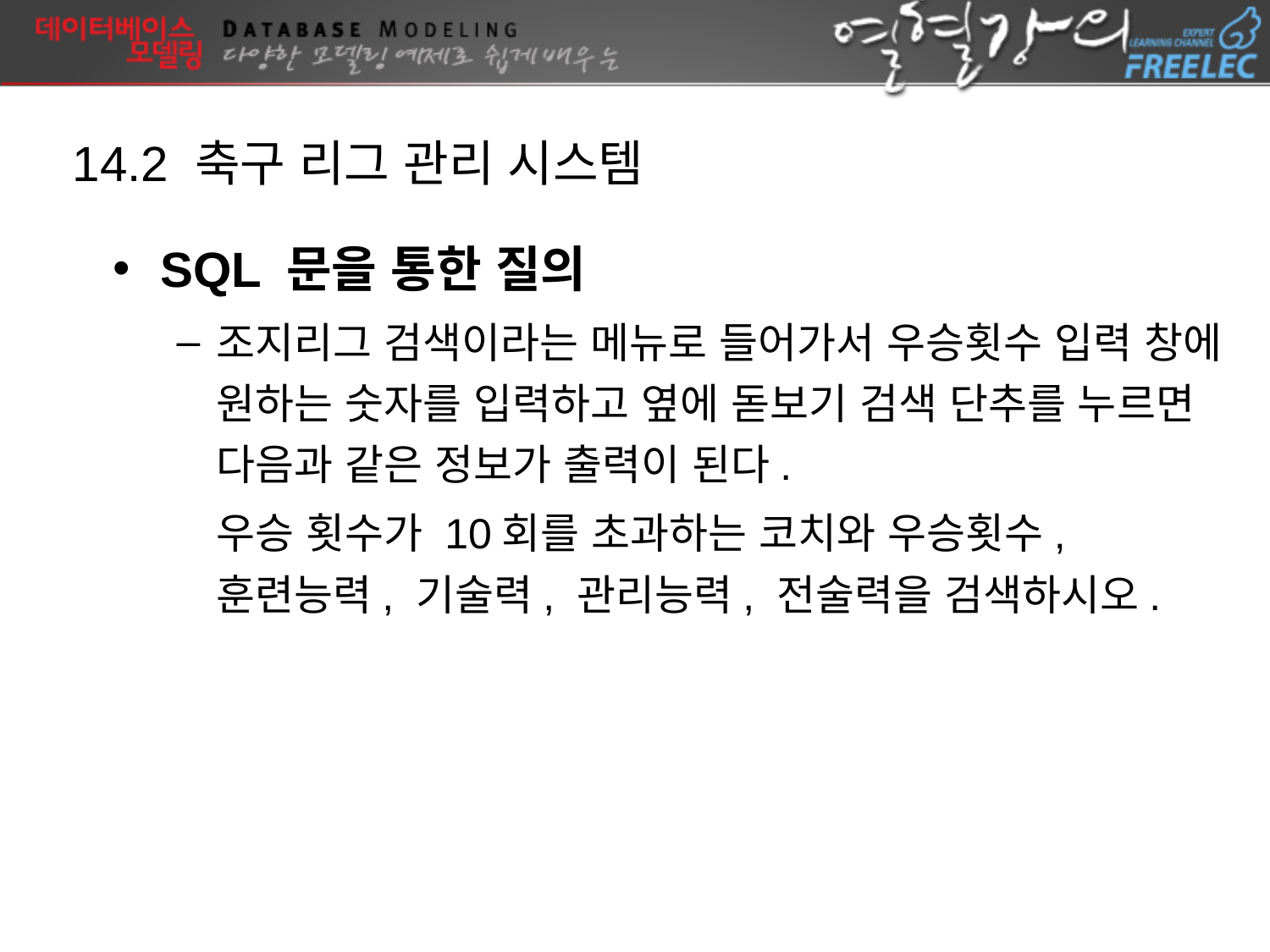

14.2 축구 리그 관리 시스템
SQL 문을 통한 질의
조지리그 검색이라는 메뉴로 들어가서 우승횟수 입력 창에 원하는 숫자를 입력하고 옆에 돋보기 검색 단추를 누르면 다음과 같은 정보가 출력이 된다.
	우승 횟수가 10회를 초과하는 코치와 우승횟수, 훈련능력, 기술력, 관리능력, 전술력을 검색하시오.